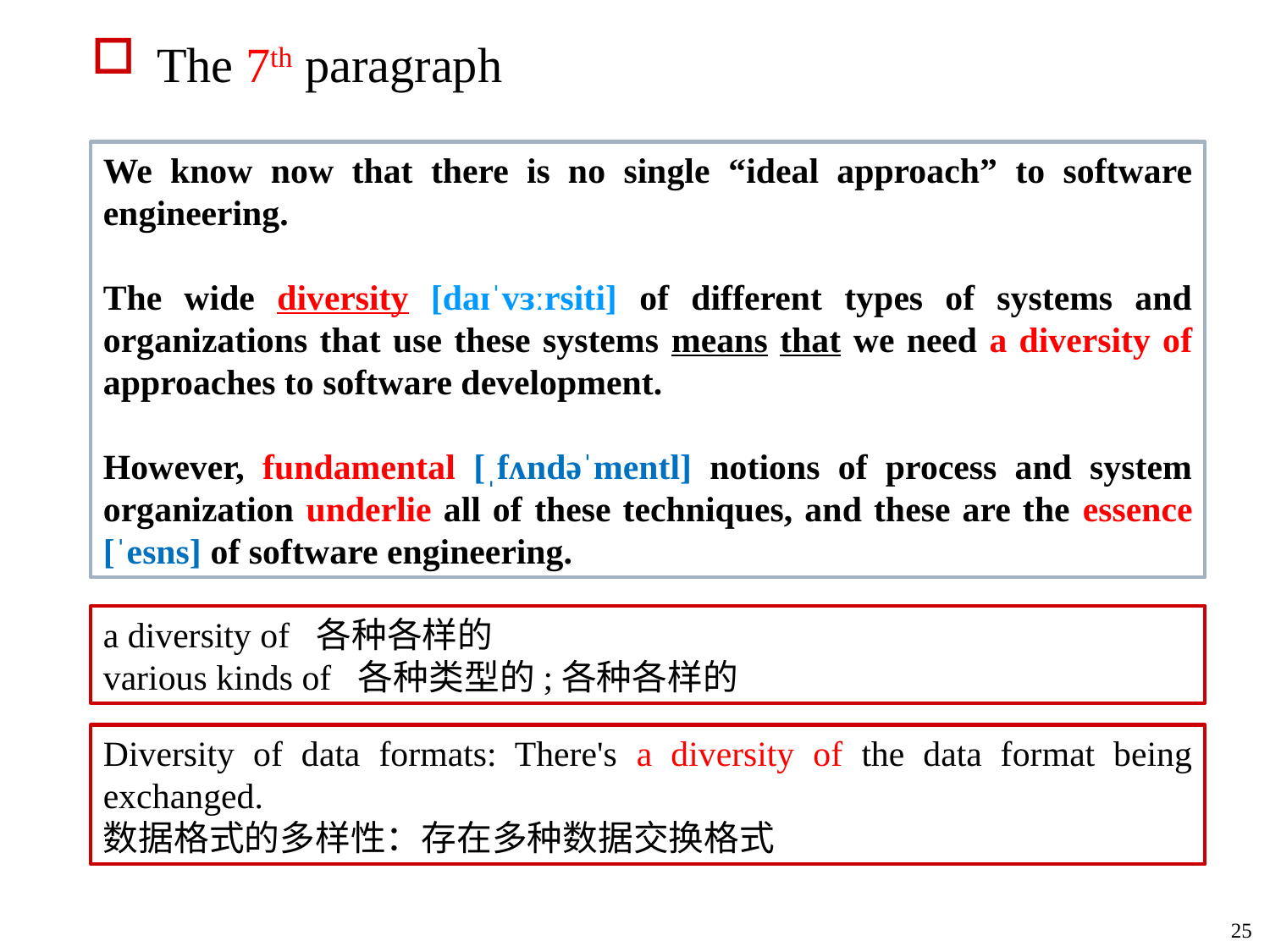

The 7th paragraph
We know now that there is no single “ideal approach” to software engineering.

The wide diversity [daɪˈvɜːrsiti] of different types of systems and organizations that use these systems means that we need a diversity of approaches to software development.

However, fundamental [ˌfʌndəˈmentl] notions of process and system organization underlie all of these techniques, and these are the essence [ˈesns] of software engineering.
a diversity of  各种各样的
various kinds of  各种类型的;各种各样的
Diversity of data formats: There's a diversity of the data format being exchanged.
数据格式的多样性：存在多种数据交换格式
25